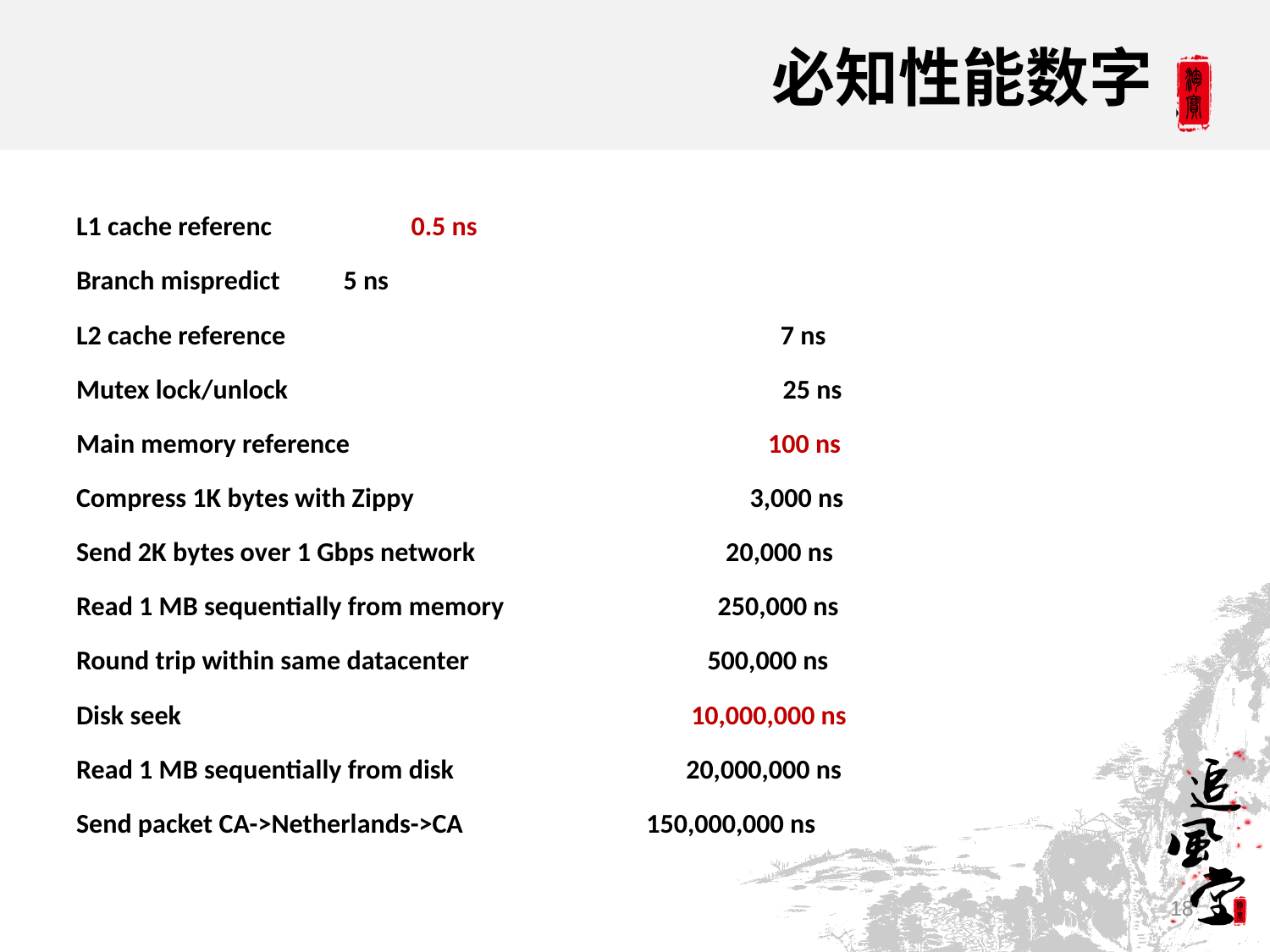

# 必知性能数字
L1 cache referenc	               0.5 ns
Branch mispredict 	    5 ns
L2 cache reference                                                                                 7 ns
Mutex lock/unlock                                                                                 25 ns
Main memory reference                                                                    100 ns
Compress 1K bytes with Zippy                                                       3,000 ns
Send 2K bytes over 1 Gbps network                                         20,000 ns
Read 1 MB sequentially from memory                                   250,000 ns
Round trip within same datacenter                                       500,000 ns
Disk seek                                                                                   10,000,000 ns
Read 1 MB sequentially from disk                                      20,000,000 ns
Send packet CA->Netherlands->CA                              150,000,000 ns
18